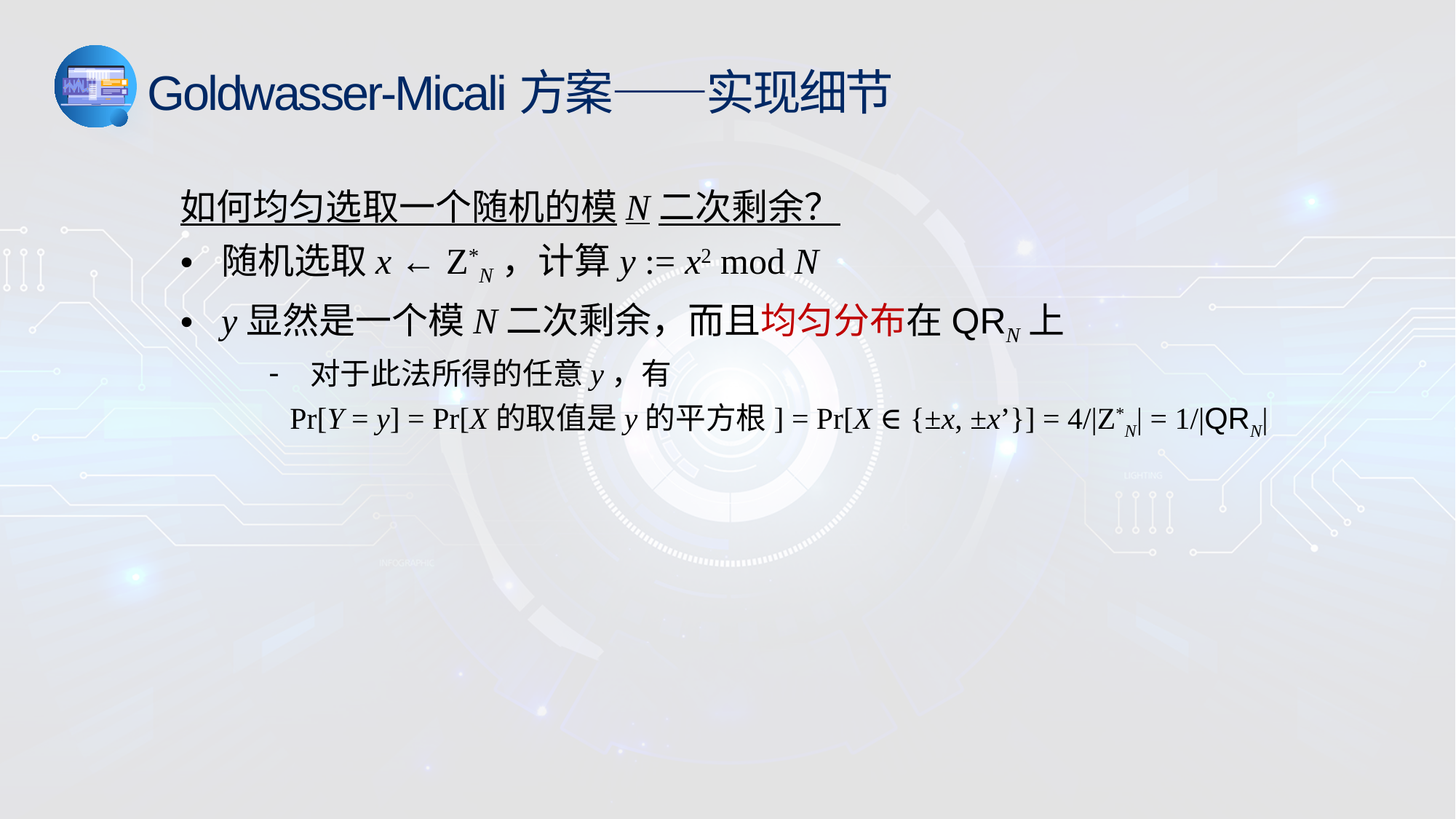

Goldwasser-Micali方案——实现细节

如何均匀选取一个随机的模N二次剩余？
随机选取x ← Z*N，计算y := x2 mod N
y显然是一个模N二次剩余，而且均匀分布在QRN上
对于此法所得的任意y，有
Pr[Y = y] = Pr[X的取值是y的平方根] = Pr[X ∈ {±x, ±x’}] = 4/|Z*N| = 1/|QRN|